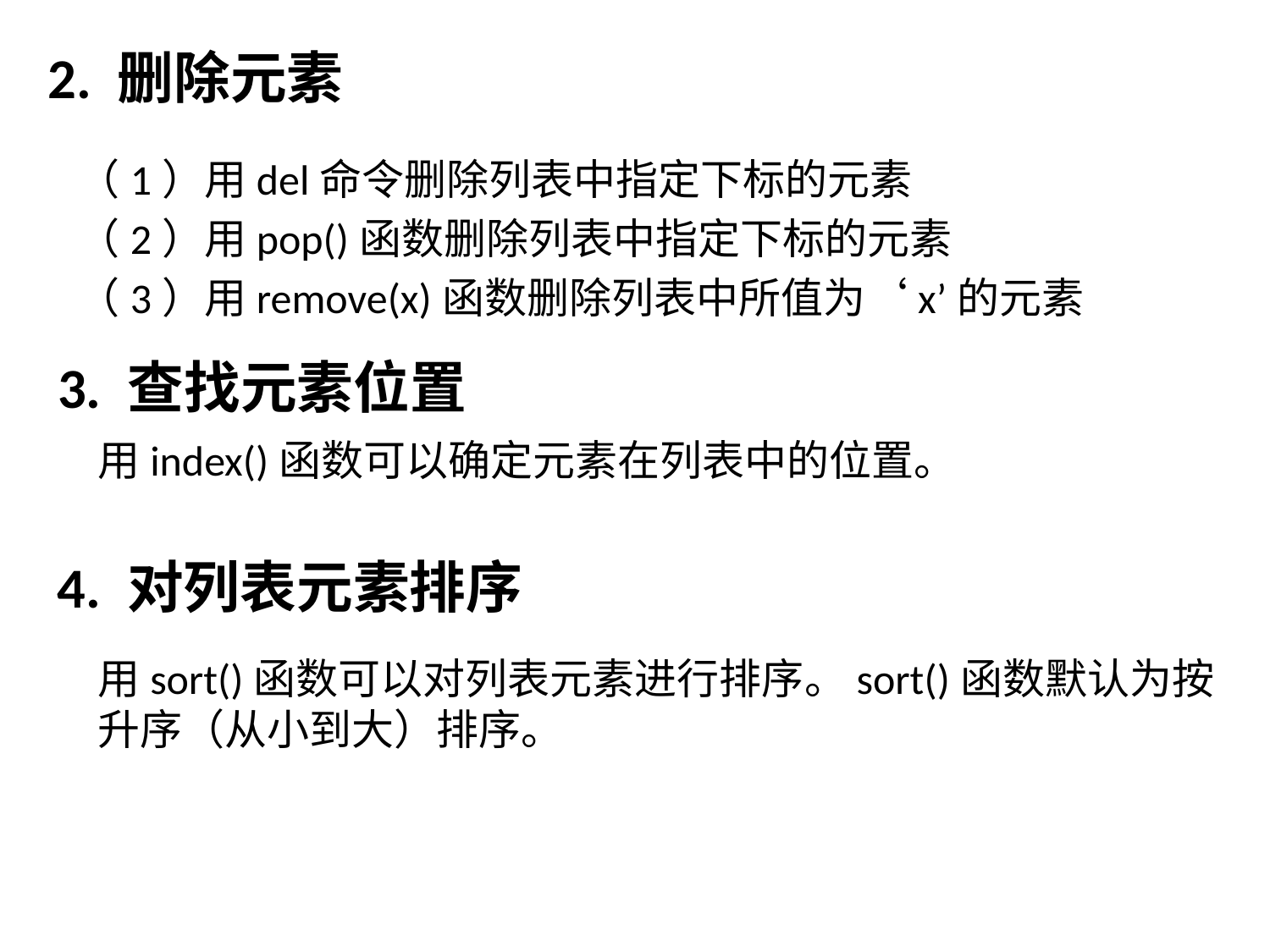

# 2. 删除元素
（1）用del命令删除列表中指定下标的元素
（2）用pop()函数删除列表中指定下标的元素
（3）用remove(x)函数删除列表中所值为‘x’的元素

3. 查找元素位置
用index()函数可以确定元素在列表中的位置。

4. 对列表元素排序
用sort()函数可以对列表元素进行排序。sort()函数默认为按升序（从小到大）排序。